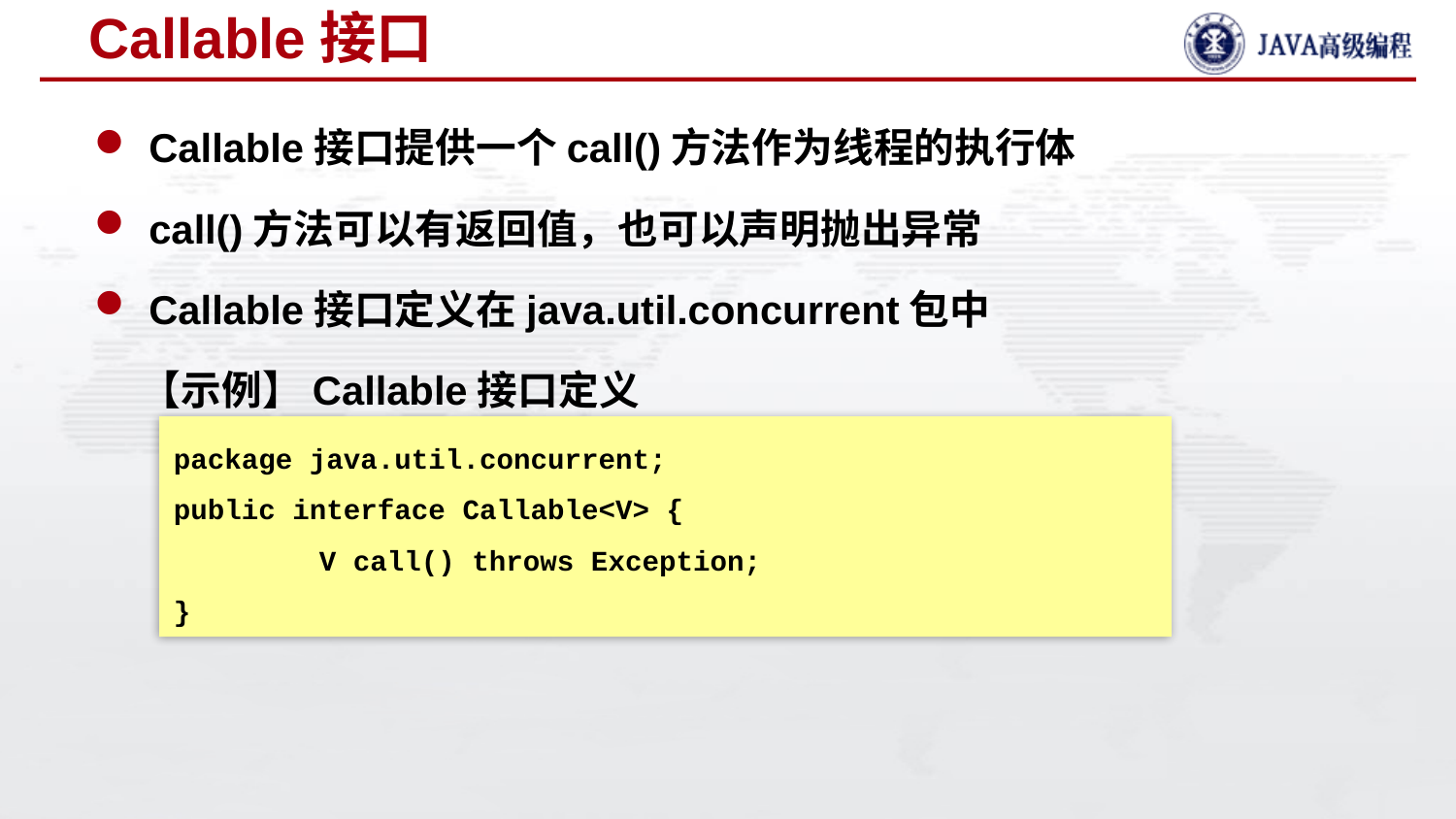

# Callable接口
Callable接口提供一个call()方法作为线程的执行体
call()方法可以有返回值，也可以声明抛出异常
Callable接口定义在java.util.concurrent包中
    【示例】Callable接口定义
package java.util.concurrent;
public interface Callable<V> {
	V call() throws Exception;
}